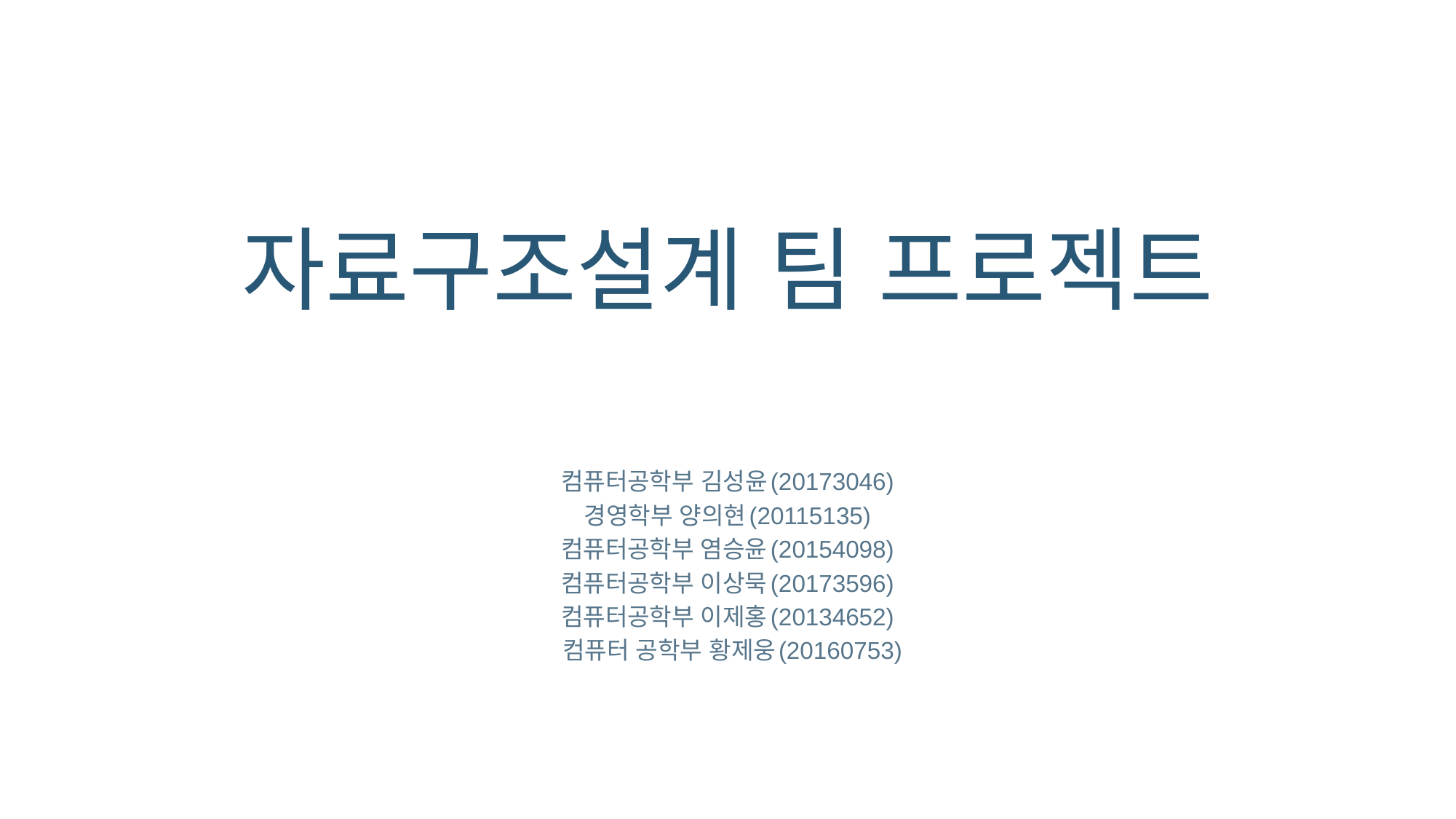

# 자료구조설계 팀 프로젝트
컴퓨터공학부 김성윤(20173046)
경영학부 양의현(20115135)
컴퓨터공학부 염승윤(20154098)
컴퓨터공학부 이상묵(20173596)
컴퓨터공학부 이제홍(20134652)
 컴퓨터 공학부 황제웅(20160753)